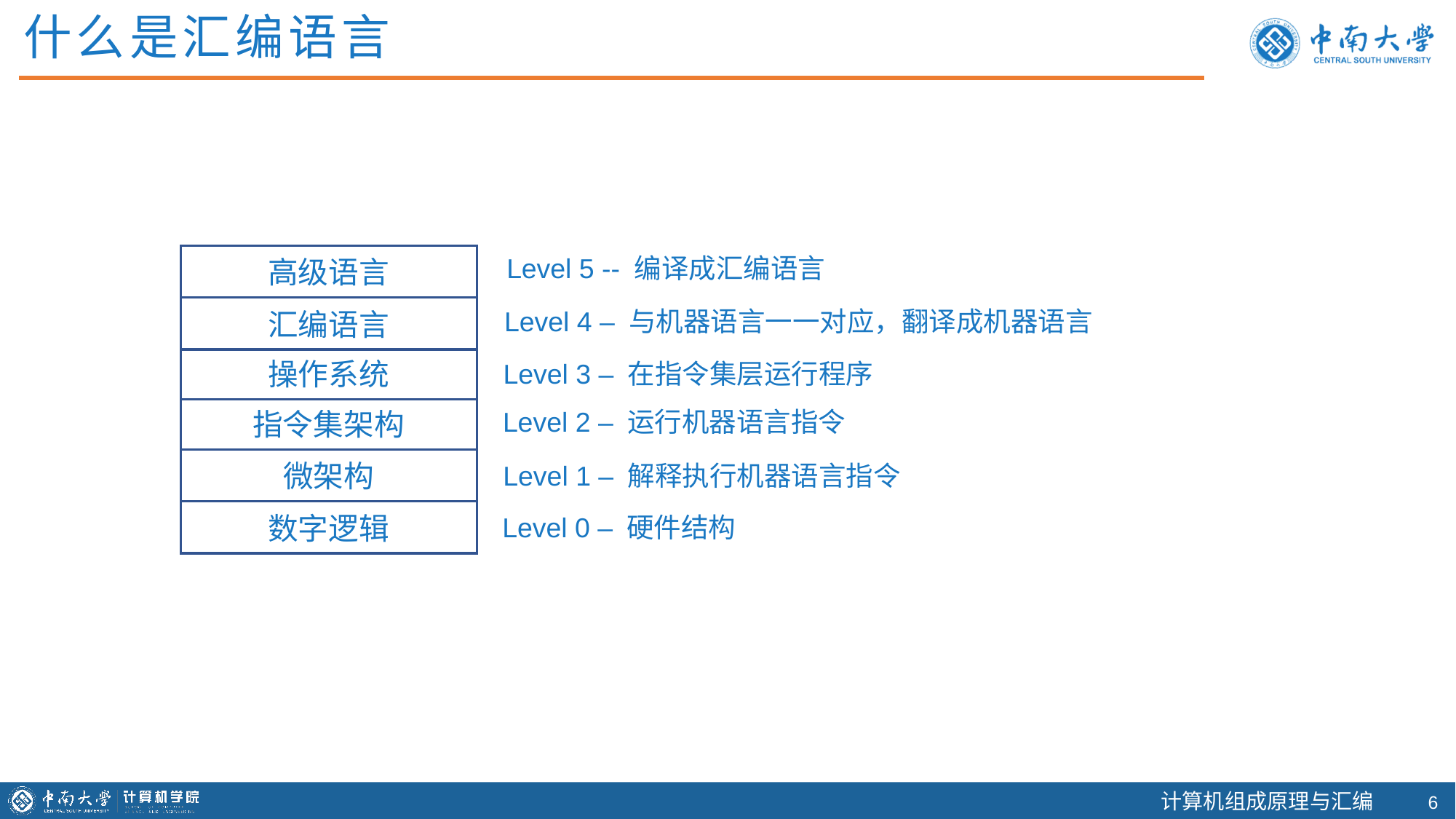

什么是汇编语言

高级语言
Level 5 -- 编译成汇编语言
汇编语言
Level 4 – 与机器语言一一对应，翻译成机器语言
操作系统
Level 3 – 在指令集层运行程序
指令集架构
Level 2 – 运行机器语言指令
微架构
Level 1 – 解释执行机器语言指令
数字逻辑
Level 0 – 硬件结构
6